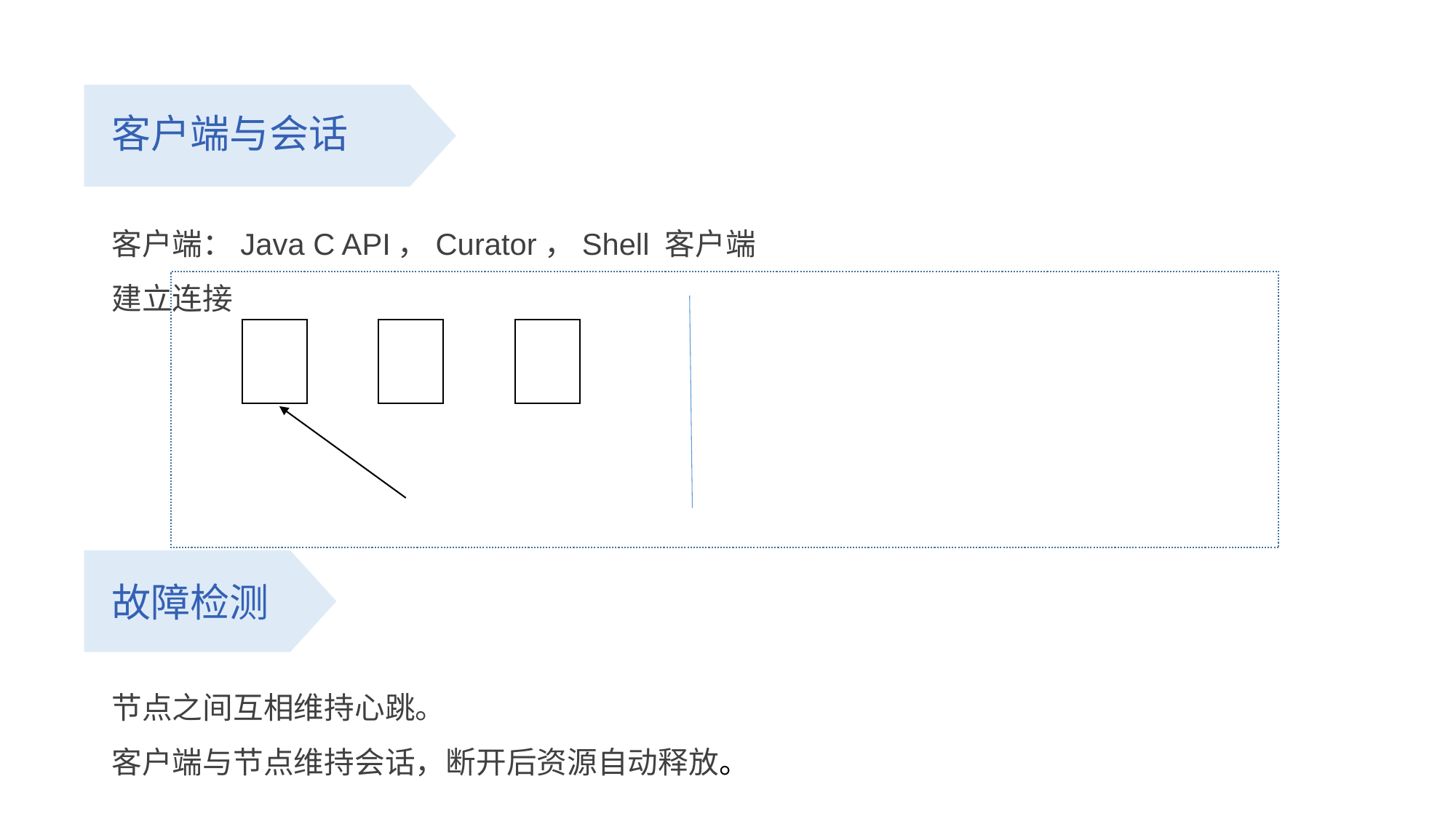

客户端与会话
客户端：Java C API，Curator，Shell 客户端
建立连接

故障检测
节点之间互相维持心跳。
客户端与节点维持会话，断开后资源自动释放。